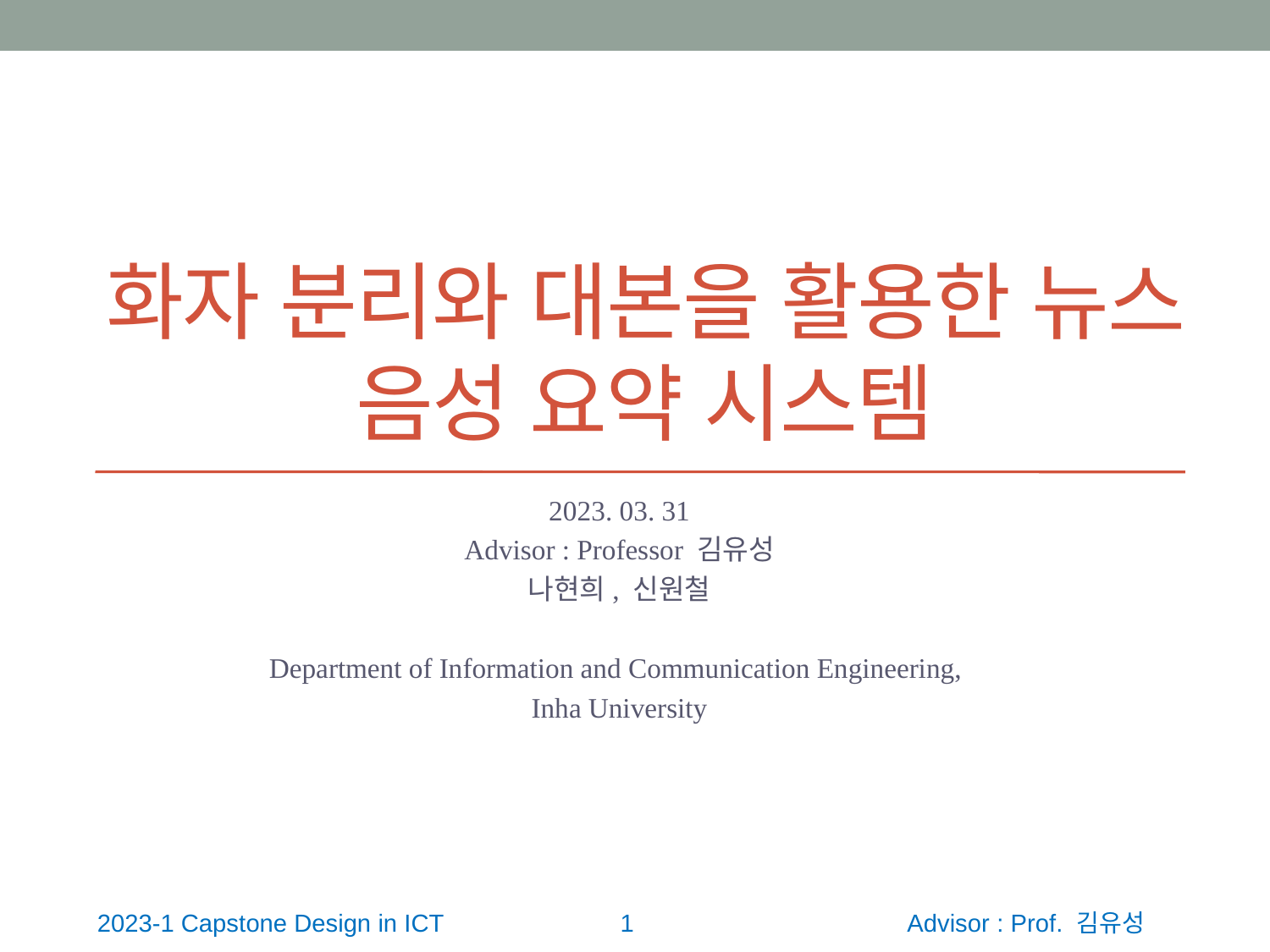

# 화자 분리와 대본을 활용한 뉴스 음성 요약 시스템
2023. 03. 31
Advisor : Professor 김유성
나현희, 신원철

Department of Information and Communication Engineering,
Inha University